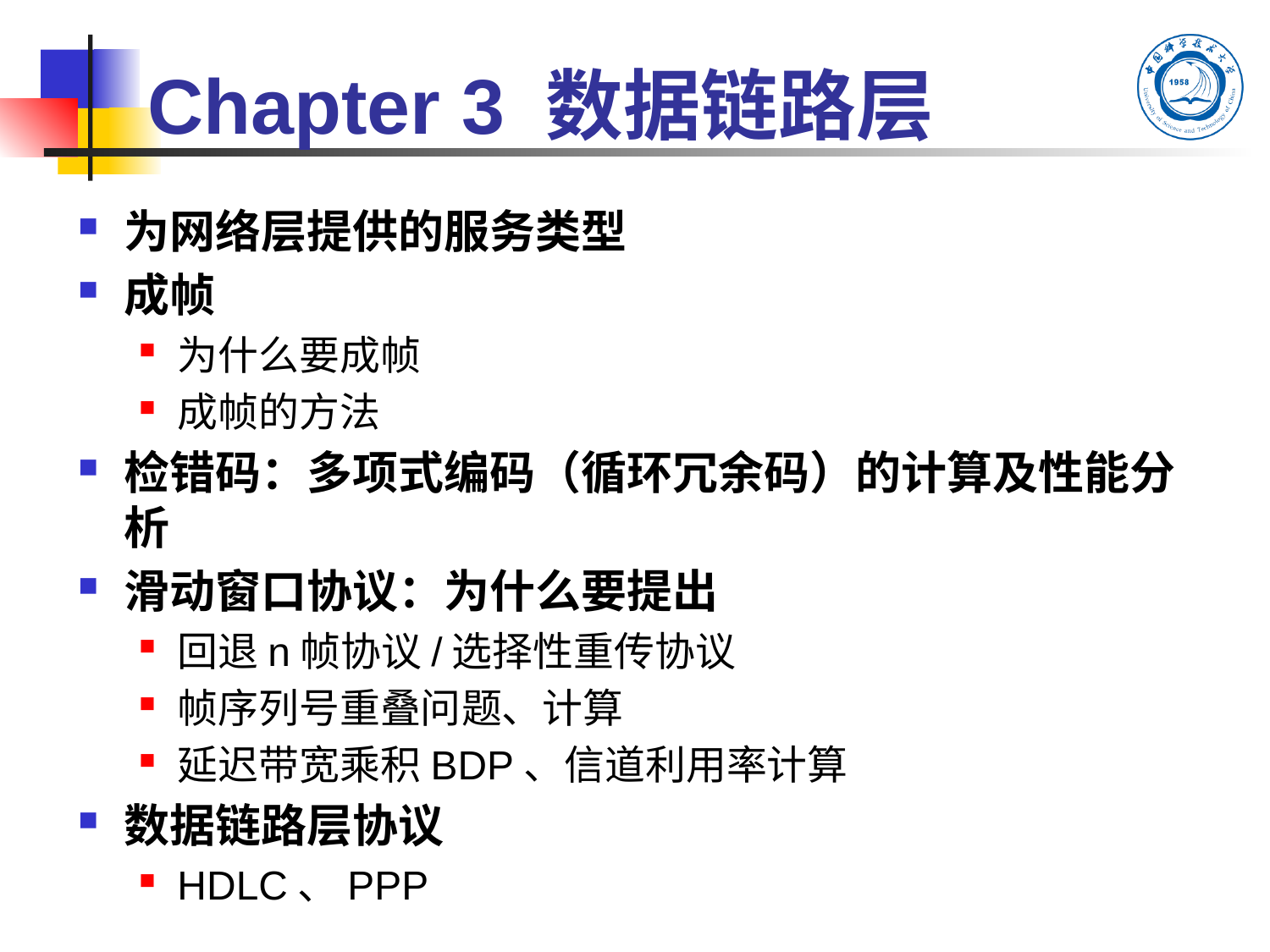

# Chapter 3 数据链路层
为网络层提供的服务类型
成帧
为什么要成帧
成帧的方法
检错码：多项式编码（循环冗余码）的计算及性能分析
滑动窗口协议：为什么要提出
回退n帧协议/选择性重传协议
帧序列号重叠问题、计算
延迟带宽乘积BDP、信道利用率计算
数据链路层协议
HDLC、PPP